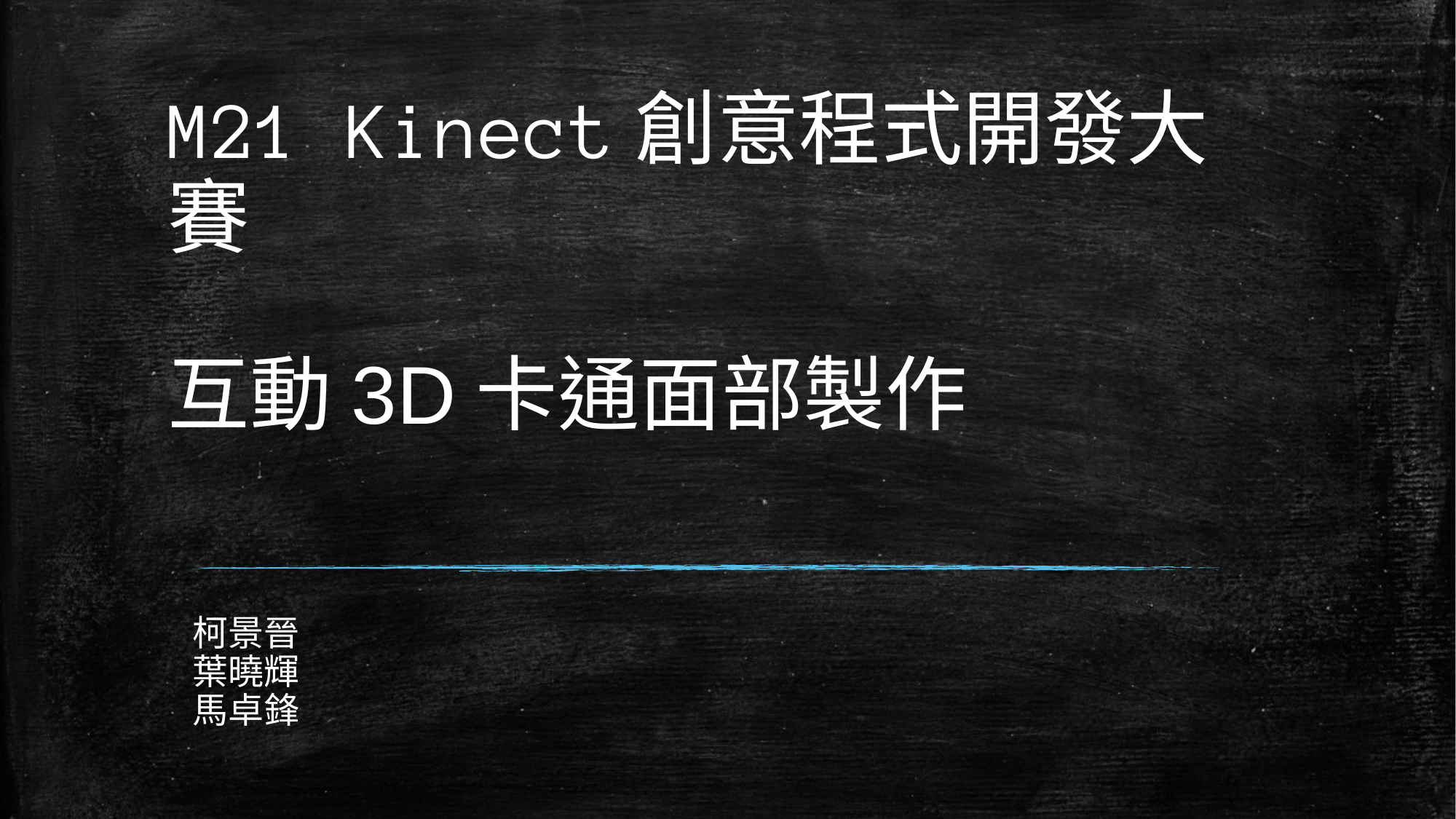

# M21 Kinect創意程式開發大賽 互動3D卡通面部製作
柯景晉
葉曉輝
馬卓鋒